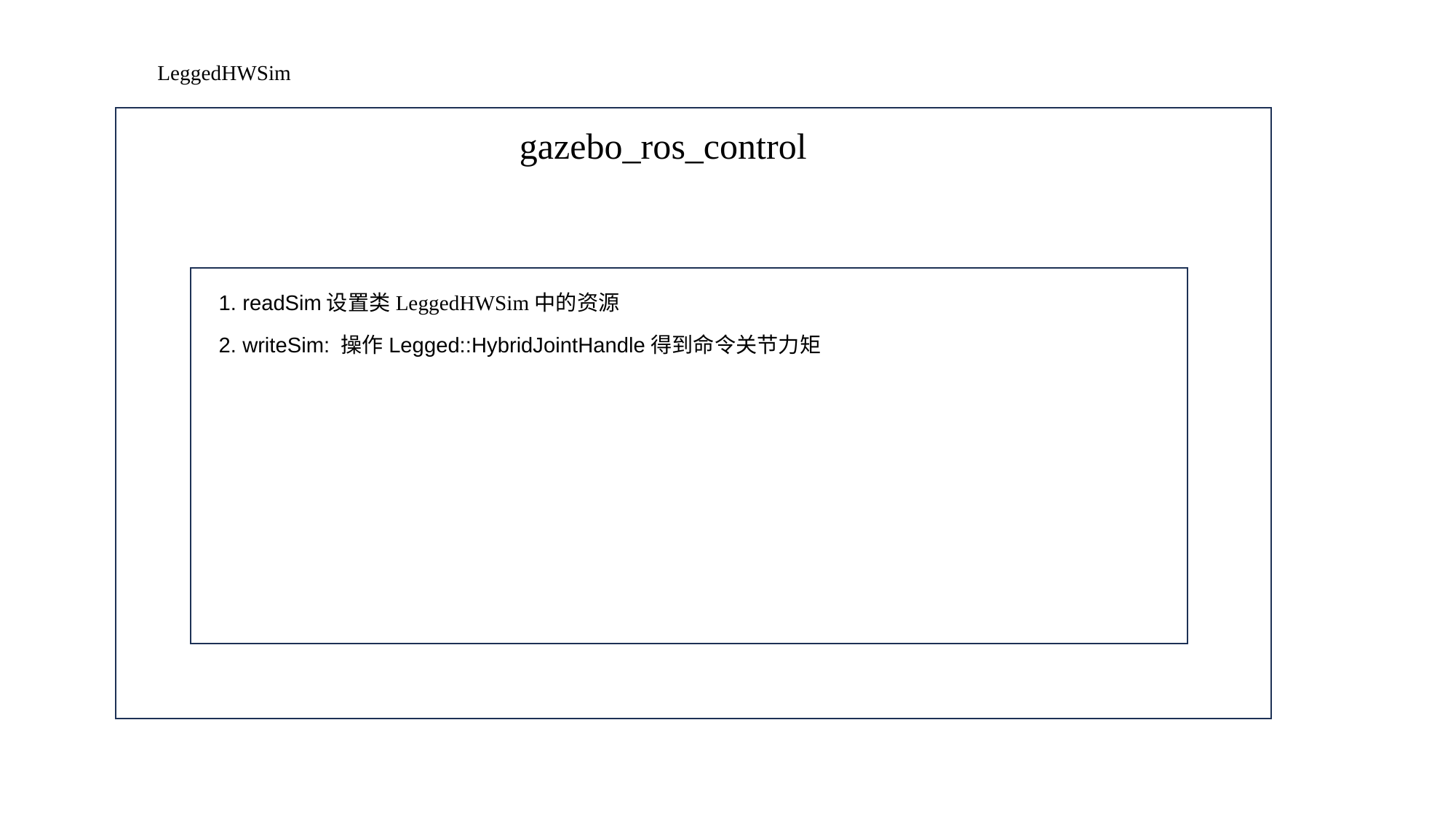

LeggedHWSim

gazebo_ros_control

1. readSim设置类LeggedHWSim中的资源
2. writeSim: 操作Legged::HybridJointHandle得到命令关节力矩